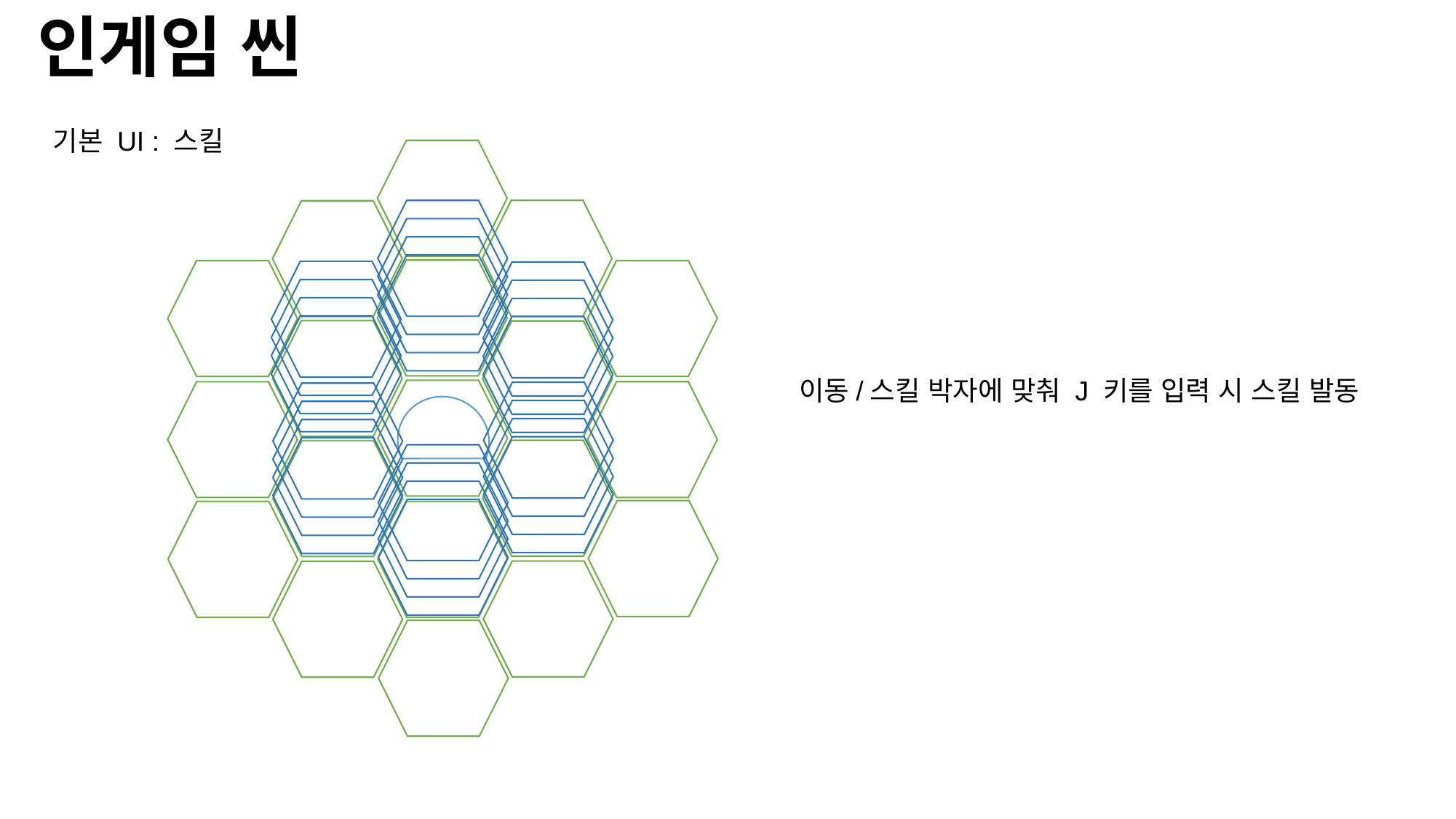

인게임 씬
기본 UI : 스킬

이동/스킬 박자에 맞춰 J 키를 입력 시 스킬 발동